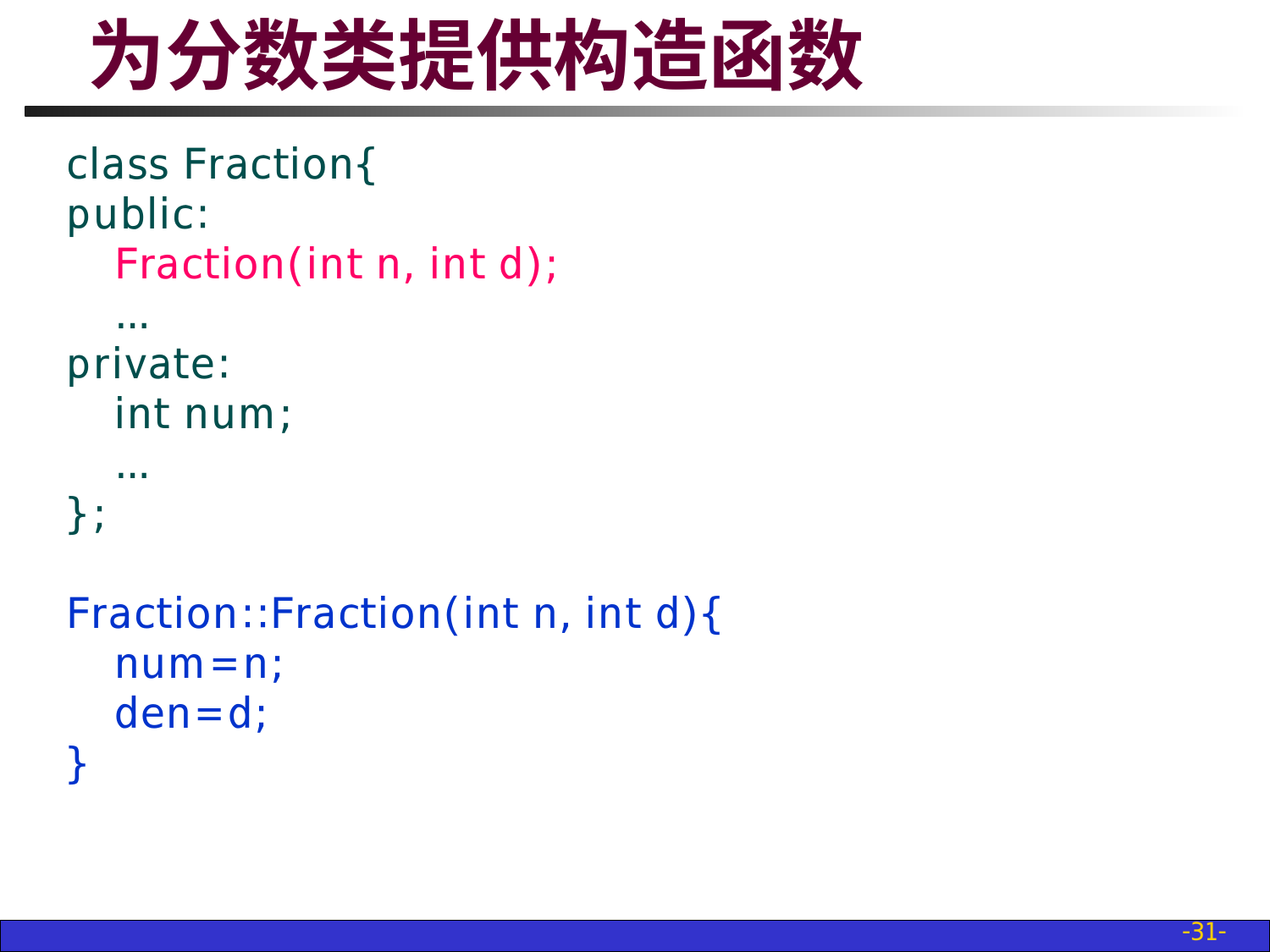

# 为分数类提供构造函数
class Fraction{
public:
	Fraction(int n, int d);
	…
private:
	int num;
	…
};

Fraction::Fraction(int n, int d){
	num=n;
	den=d;
}
-31-